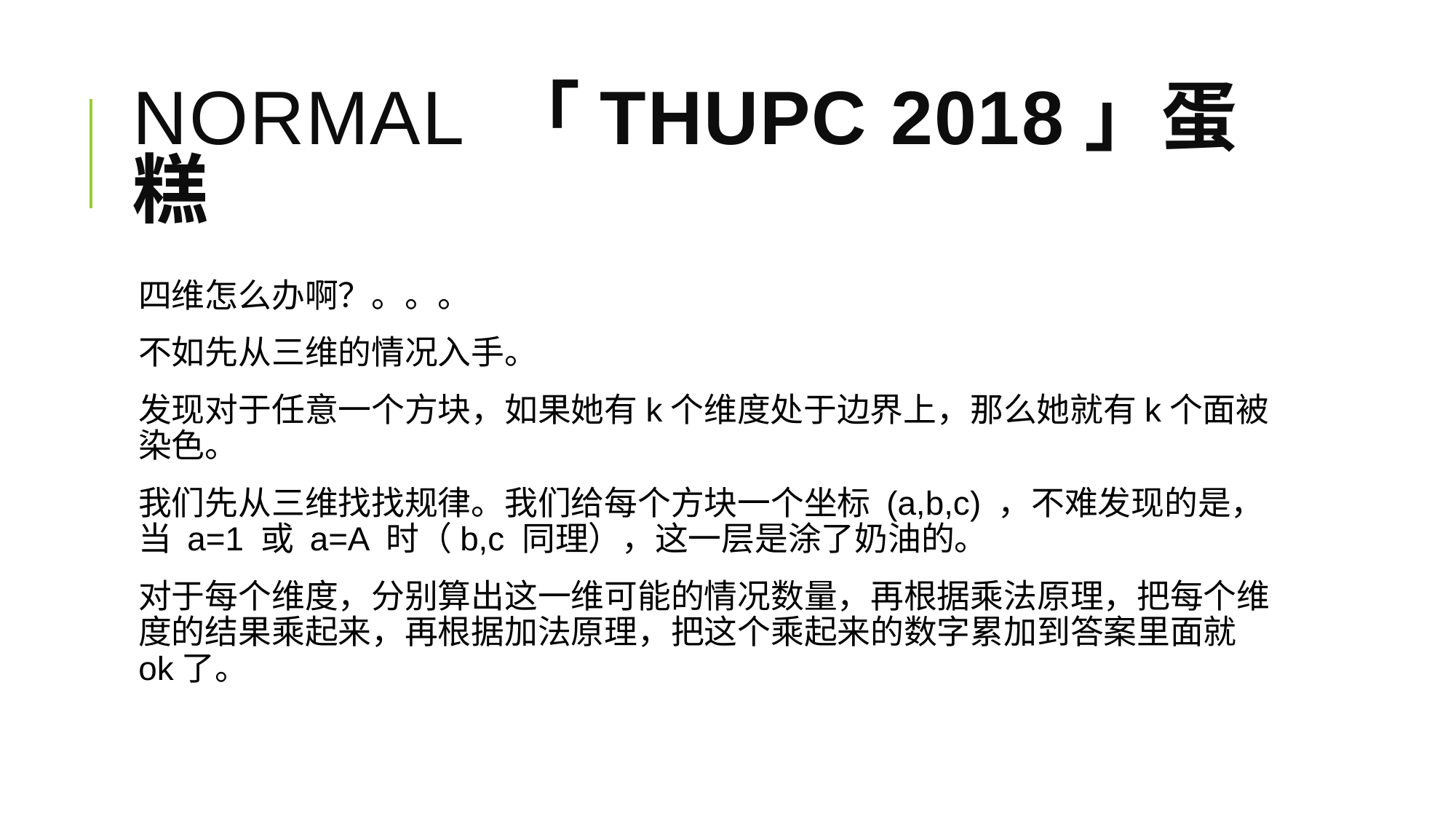

# Normal 「THUPC 2018」蛋糕
四维怎么办啊？。。。
不如先从三维的情况入手。
发现对于任意一个方块，如果她有k个维度处于边界上，那么她就有k个面被染色。
我们先从三维找找规律。我们给每个方块一个坐标 (a,b,c) ，不难发现的是，当 a=1 或 a=A 时（b,c 同理），这一层是涂了奶油的。
对于每个维度，分别算出这一维可能的情况数量，再根据乘法原理，把每个维度的结果乘起来，再根据加法原理，把这个乘起来的数字累加到答案里面就ok了。